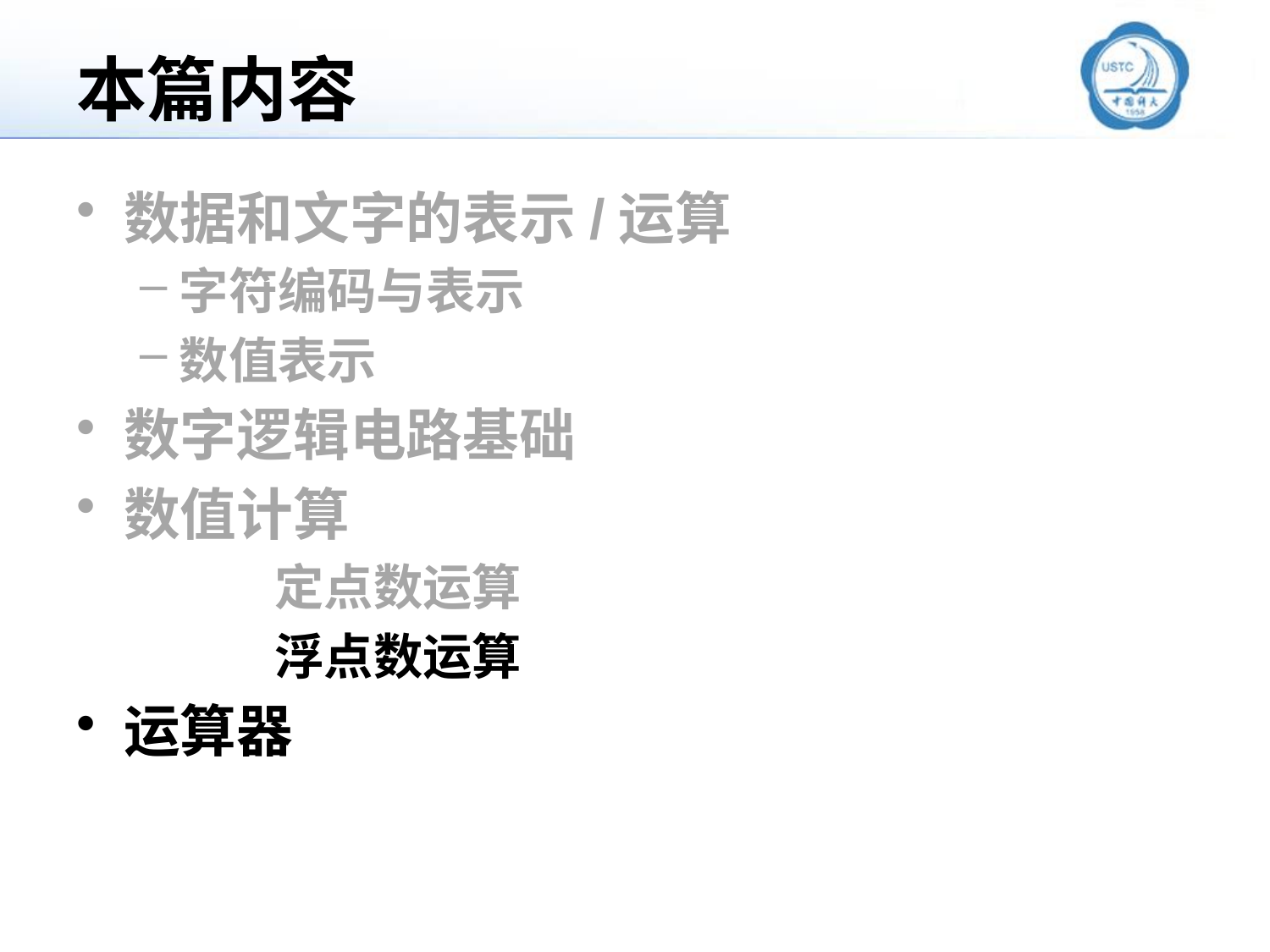

# 本篇内容
数据和文字的表示/运算
字符编码与表示
数值表示
数字逻辑电路基础
数值计算
           定点数运算
           浮点数运算
运算器